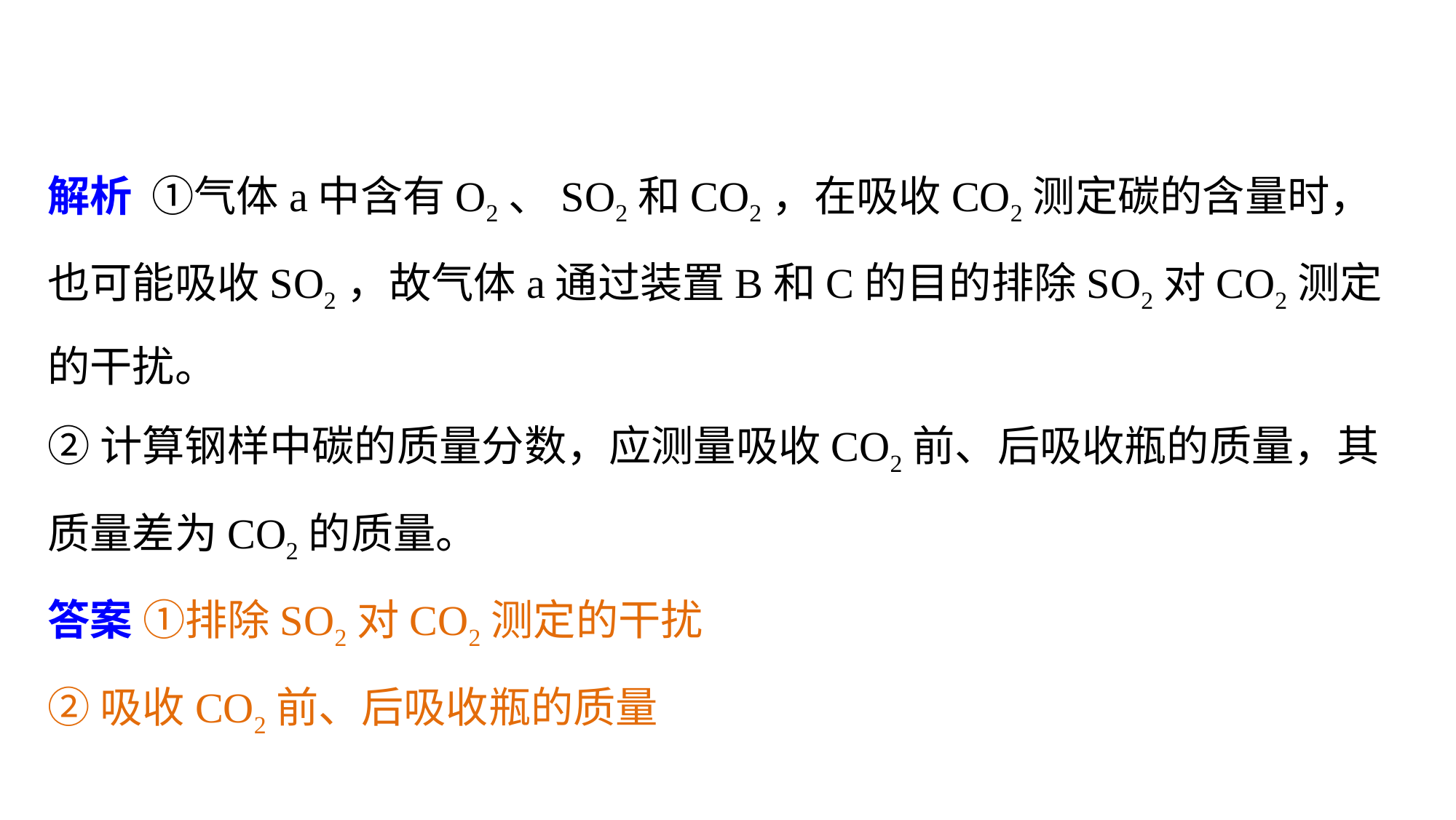

解析  ①气体a中含有O2、SO2和CO2，在吸收CO2测定碳的含量时，也可能吸收SO2，故气体a通过装置B和C的目的排除SO2对CO2测定的干扰。
②计算钢样中碳的质量分数，应测量吸收CO2前、后吸收瓶的质量，其质量差为CO2的质量。
答案 ①排除SO2对CO2测定的干扰
②吸收CO2前、后吸收瓶的质量